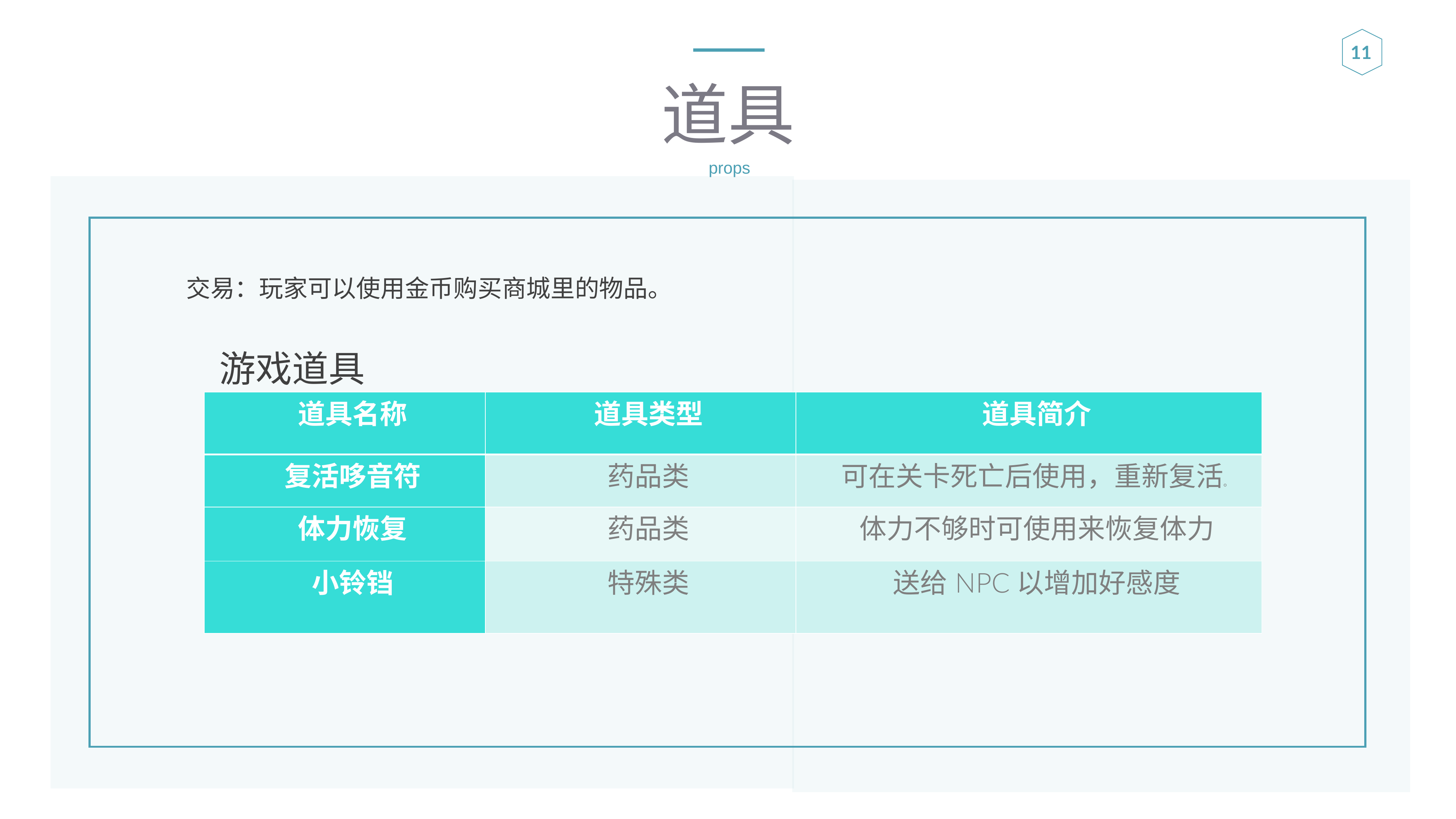

道具
props

交易：玩家可以使用金币购买商城里的物品。
     游戏道具

| 道具名称 | 道具类型 | 道具简介 |
| --- | --- | --- |
| 复活哆音符 | 药品类 | 可在关卡死亡后使用，重新复活。 |
| 体力恢复 | 药品类 | 体力不够时可使用来恢复体力 |
| 小铃铛 | 特殊类 | 送给NPC以增加好感度 |